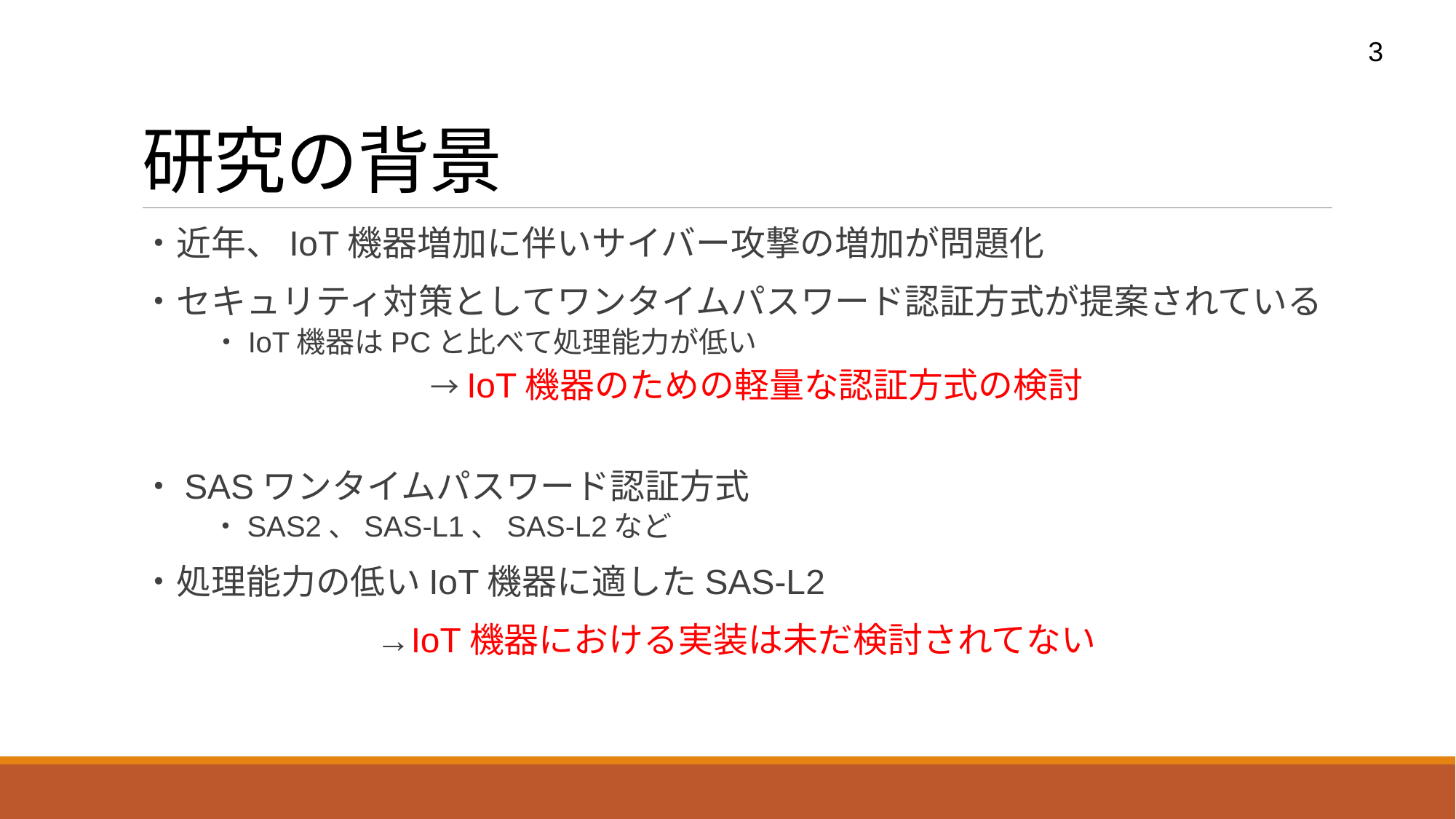

3
# 研究の背景
・近年、IoT機器増加に伴いサイバー攻撃の増加が問題化
・セキュリティ対策としてワンタイムパスワード認証方式が提案されている
　　・IoT機器はPCと比べて処理能力が低い
　→IoT機器のための軽量な認証方式の検討

・SASワンタイムパスワード認証方式
　　・SAS2、SAS-L1、SAS-L2など
・処理能力の低いIoT機器に適したSAS-L2
→IoT機器における実装は未だ検討されてない